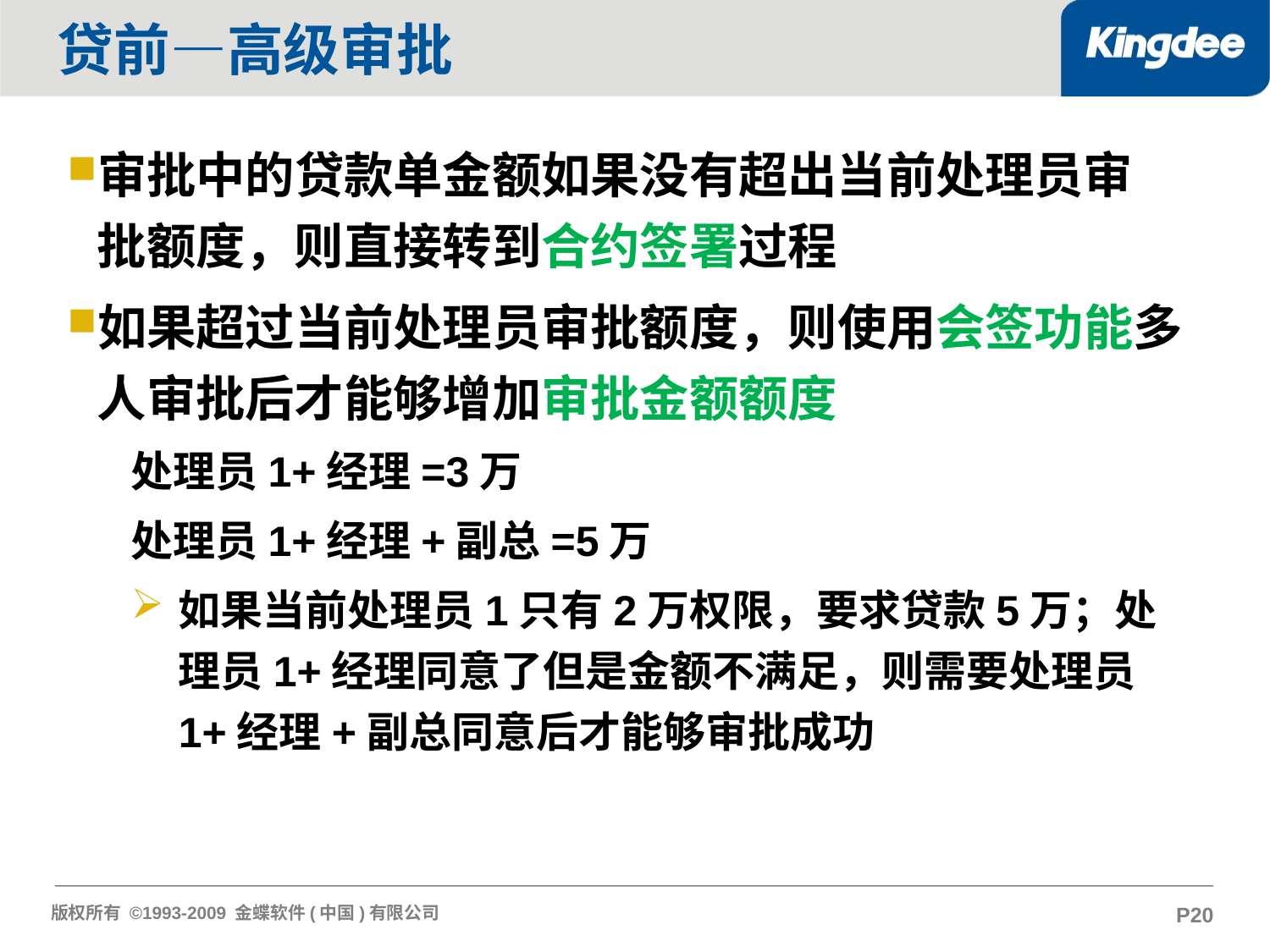

贷前—高级审批
审批中的贷款单金额如果没有超出当前处理员审批额度，则直接转到合约签署过程
如果超过当前处理员审批额度，则使用会签功能多人审批后才能够增加审批金额额度
处理员1+经理=3万
处理员1+经理+副总=5万
如果当前处理员1只有2万权限，要求贷款5万；处理员1+经理同意了但是金额不满足，则需要处理员1+经理+副总同意后才能够审批成功